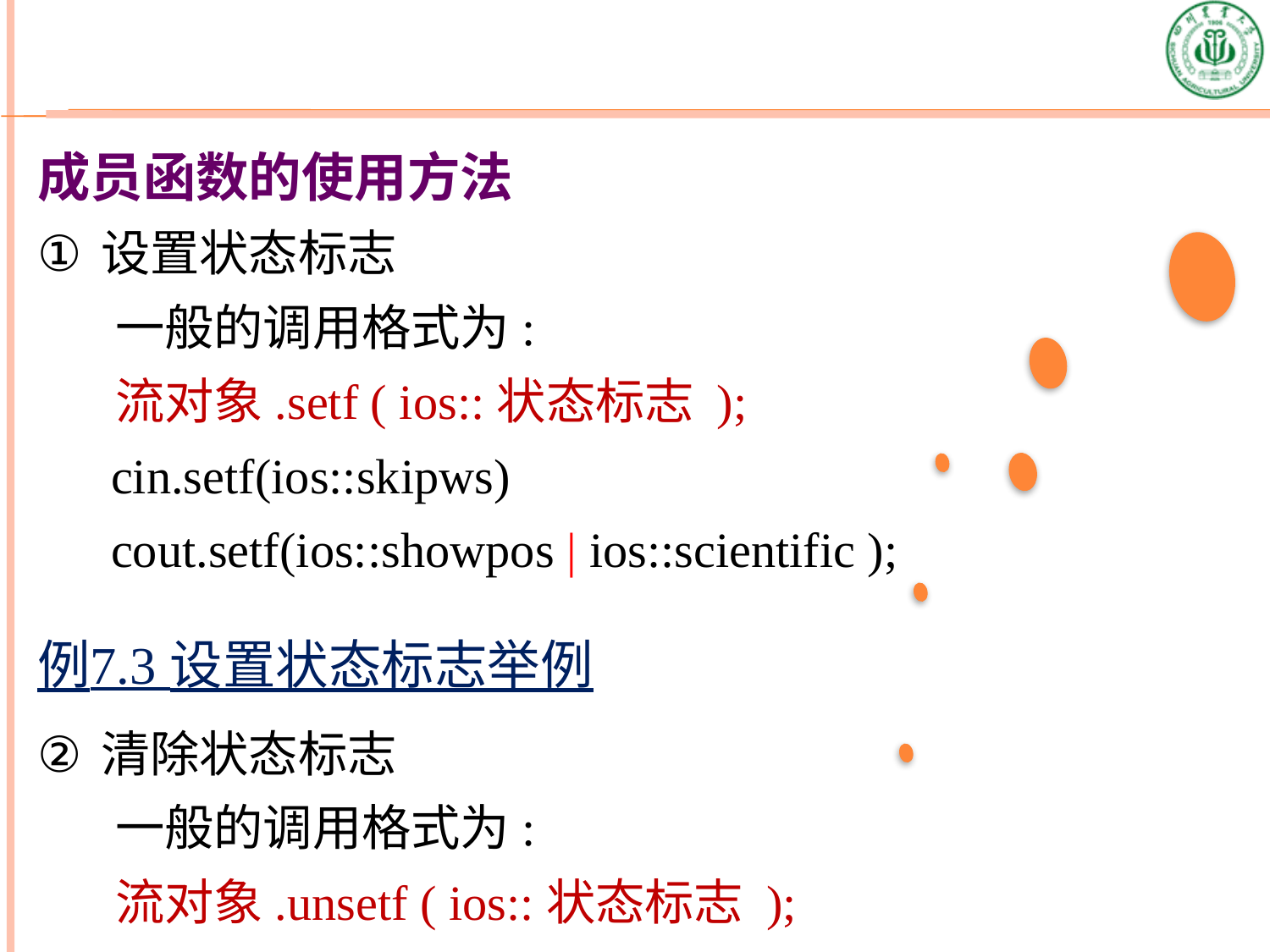

成员函数的使用方法
设置状态标志
      一般的调用格式为:
      流对象.setf ( ios::状态标志 );
      cin.setf(ios::skipws)
      cout.setf(ios::showpos | ios::scientific );
例7.3 设置状态标志举例
清除状态标志
      一般的调用格式为:
      流对象.unsetf ( ios::状态标志 );